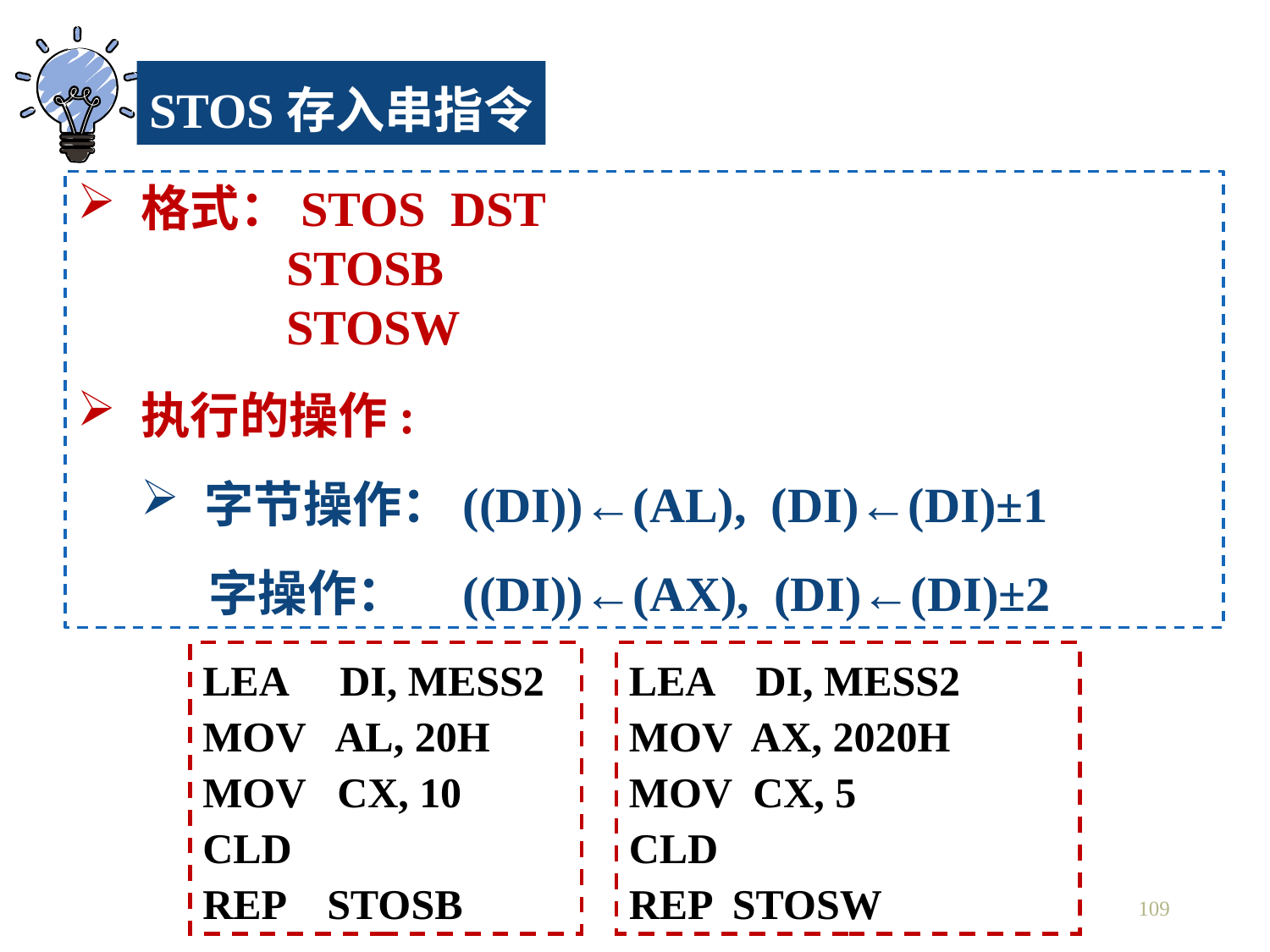

STOS存入串指令
格式：STOS  DST
                 STOSB
                 STOSW
执行的操作:
字节操作：((DI))←(AL),  (DI)←(DI)±1
     字操作：    ((DI))←(AX),  (DI)←(DI)±2

lea     di, mess2
mov   al, 20H
mov   cx, 10
cld
rep    stosb
lea    di, mess2
mov  ax, 2020H
mov  cx, 5
cld
rep  stosw
109